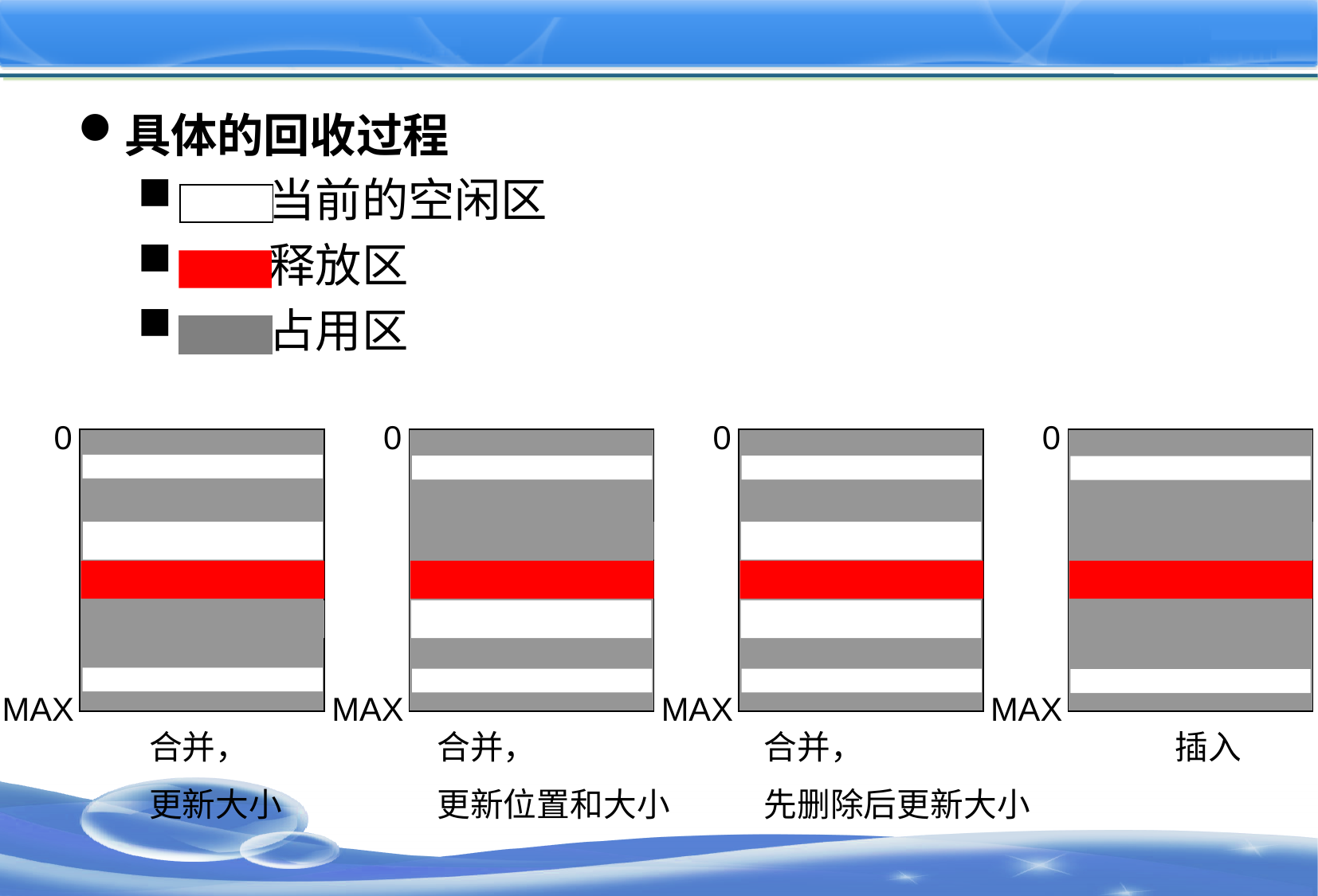

#
具体的回收过程
        当前的空闲区
        释放区
        占用区

0

MAX
0

MAX

0

MAX

0

MAX

合并，
更新大小
合并，
更新位置和大小
合并，
先删除后更新大小
插入